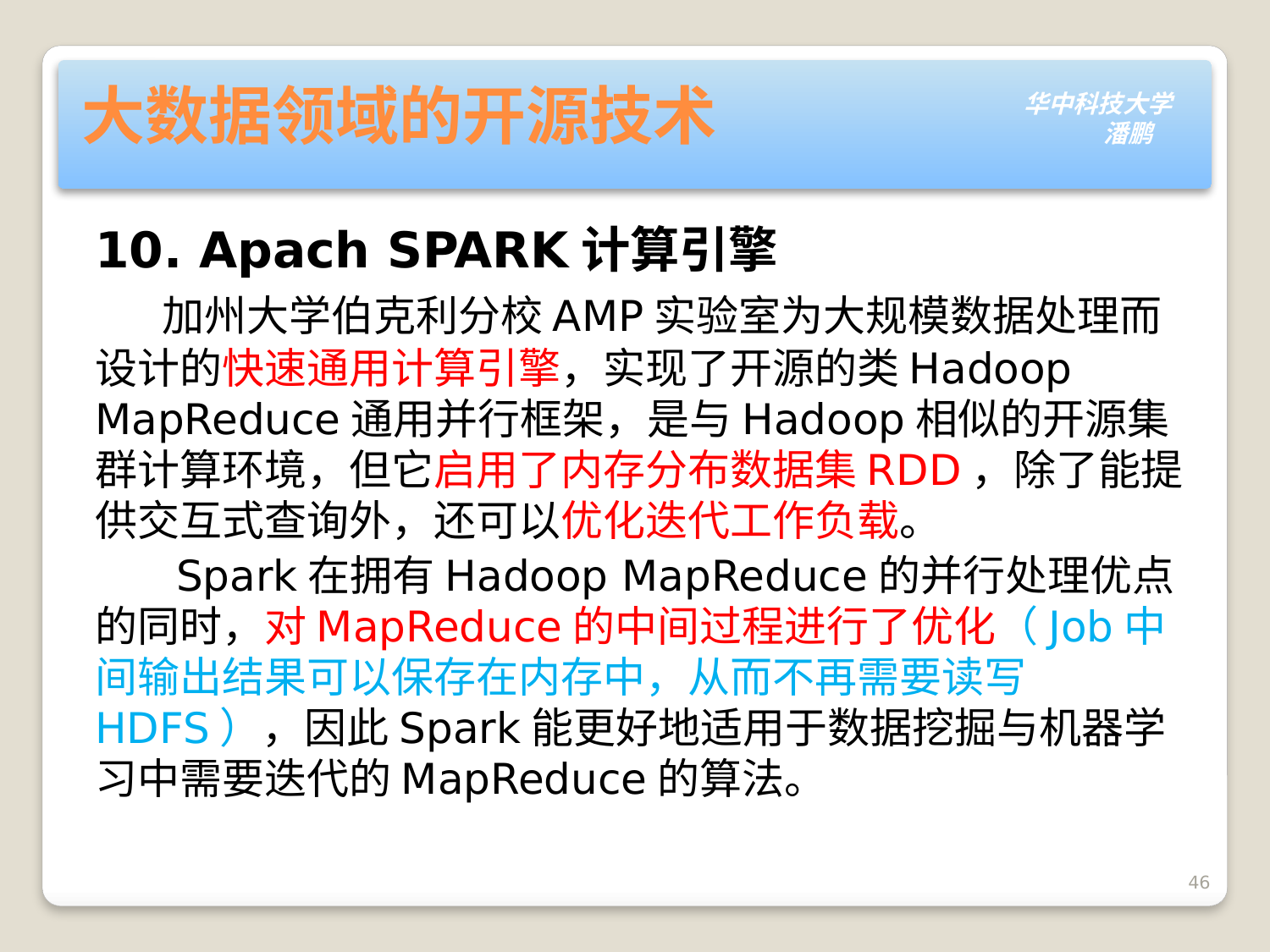

# 大数据领域的开源技术
10. Apach SPARK计算引擎
     加州大学伯克利分校AMP实验室为大规模数据处理而设计的快速通用计算引擎，实现了开源的类Hadoop MapReduce通用并行框架，是与Hadoop相似的开源集群计算环境，但它启用了内存分布数据集RDD，除了能提供交互式查询外，还可以优化迭代工作负载。
      Spark在拥有Hadoop MapReduce的并行处理优点的同时，对MapReduce的中间过程进行了优化（Job中间输出结果可以保存在内存中，从而不再需要读写HDFS），因此Spark能更好地适用于数据挖掘与机器学习中需要迭代的MapReduce的算法。
46